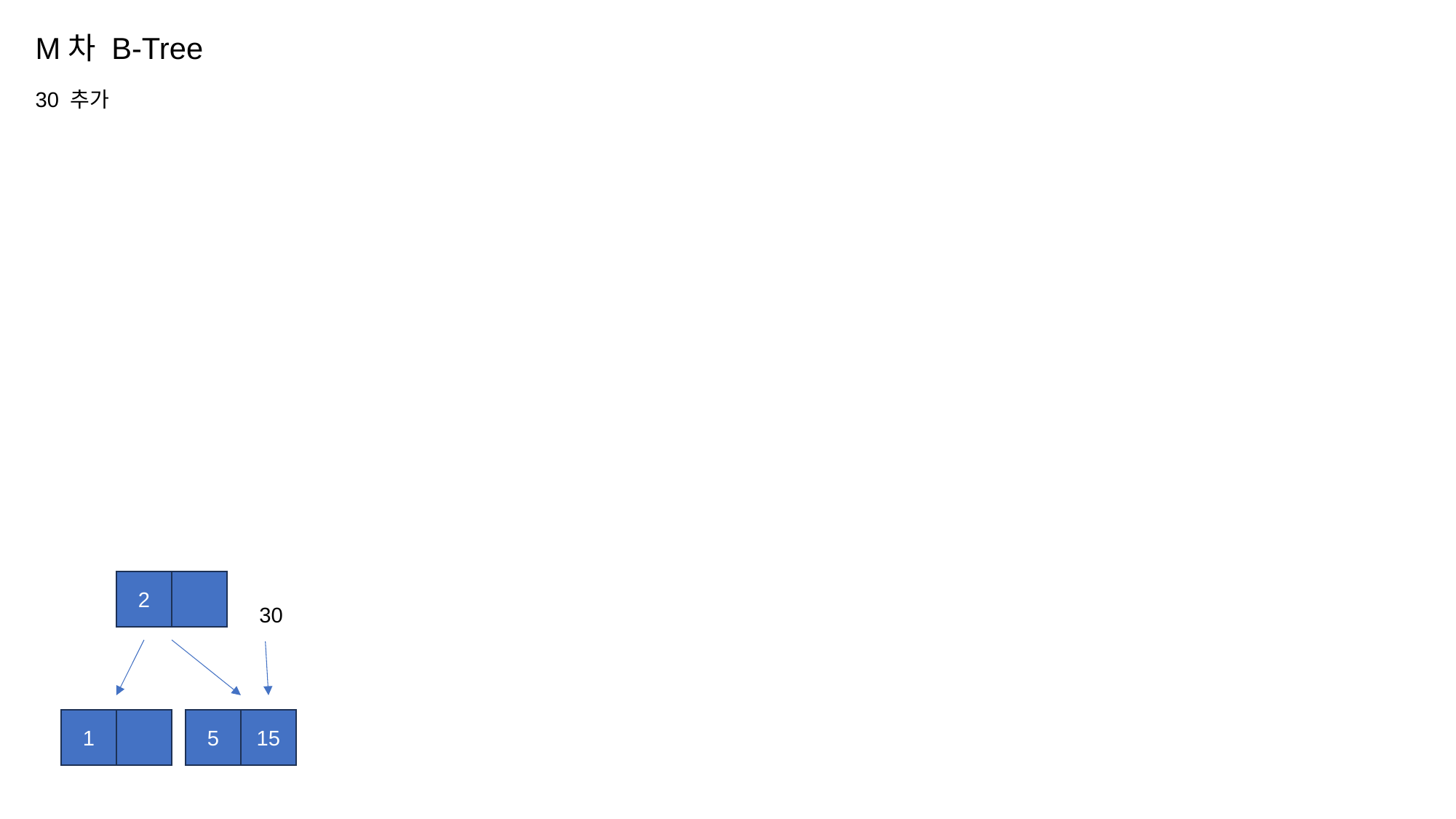

# M차 B-Tree 30 추가
2

30
1

5
15